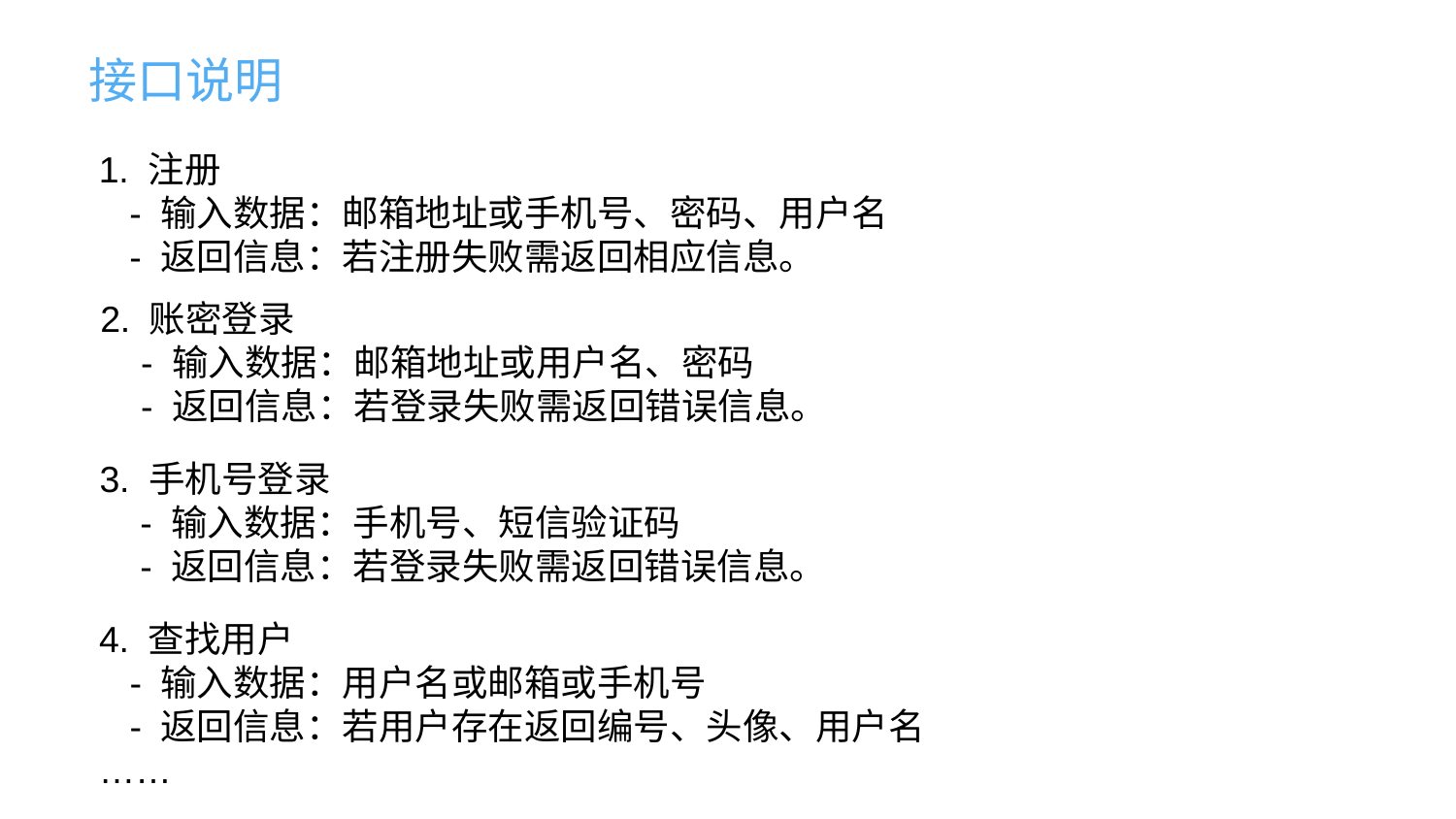

接口说明
 1. 注册
    - 输入数据：邮箱地址或手机号、密码、用户名
    - 返回信息：若注册失败需返回相应信息。
2. 账密登录
    - 输入数据：邮箱地址或用户名、密码
    - 返回信息：若登录失败需返回错误信息。
3. 手机号登录
    - 输入数据：手机号、短信验证码
    - 返回信息：若登录失败需返回错误信息。
 4. 查找用户
    - 输入数据：用户名或邮箱或手机号
    - 返回信息：若用户存在返回编号、头像、用户名
 ……